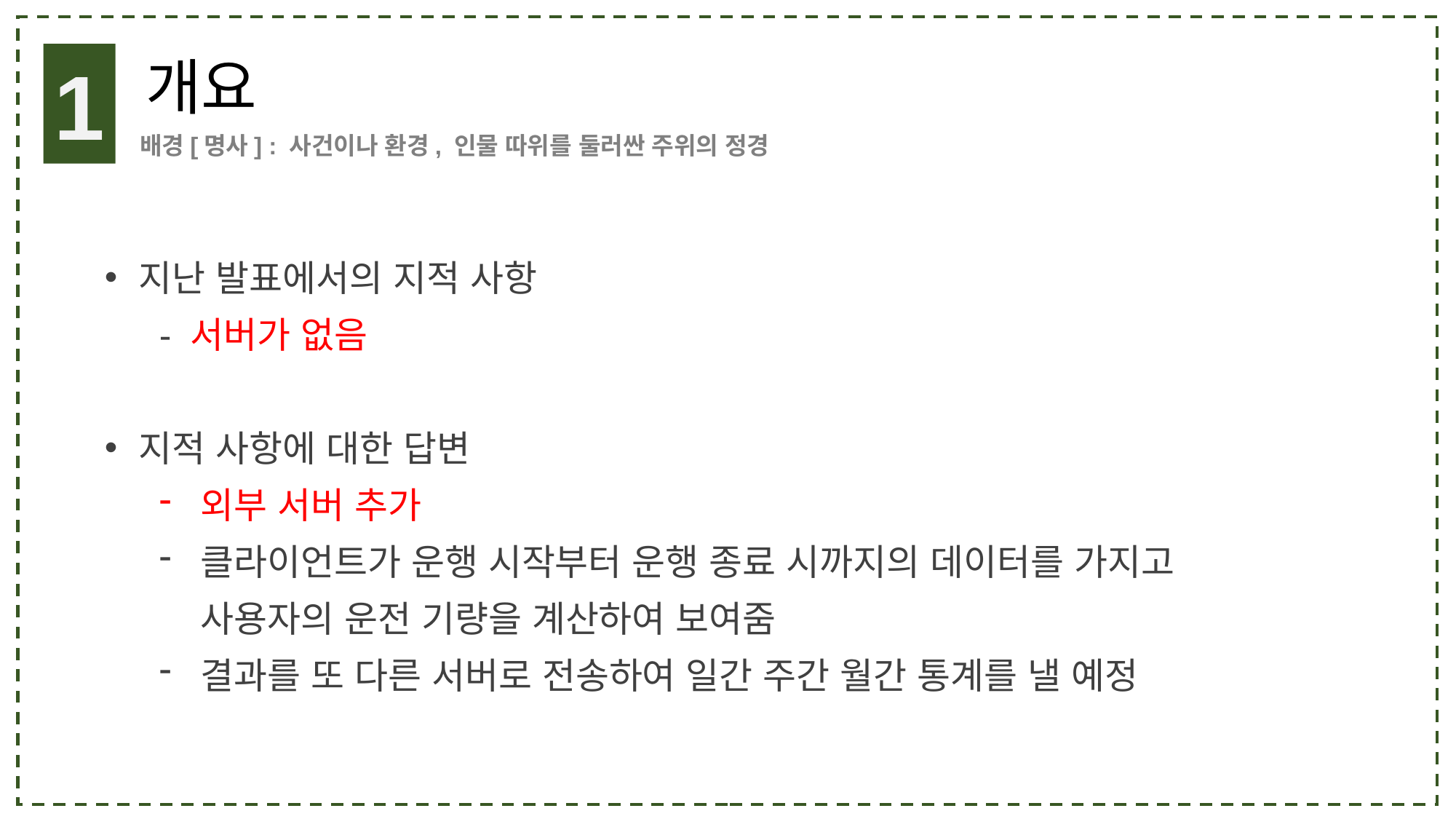

1
개요
배경[명사] : 사건이나 환경, 인물 따위를 둘러싼 주위의 정경
지난 발표에서의 지적 사항
- 서버가 없음

지적 사항에 대한 답변
외부 서버 추가
클라이언트가 운행 시작부터 운행 종료 시까지의 데이터를 가지고 사용자의 운전 기량을 계산하여 보여줌
결과를 또 다른 서버로 전송하여 일간 주간 월간 통계를 낼 예정